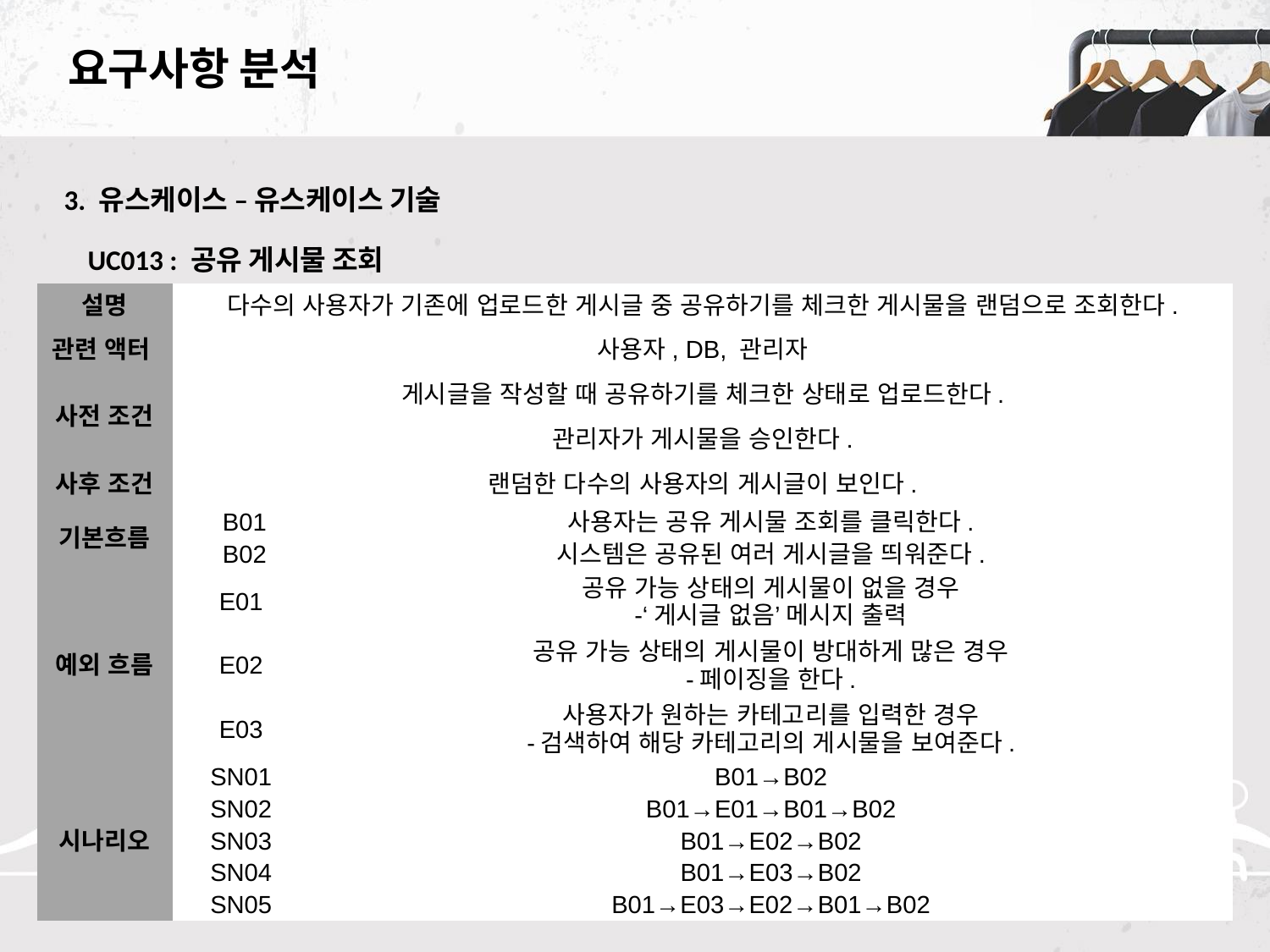

# 요구사항 분석
3. 유스케이스 – 유스케이스 기술
UC013 : 공유 게시물 조회
| 설명 | 다수의 사용자가 기존에 업로드한 게시글 중 공유하기를 체크한 게시물을 랜덤으로 조회한다. |  |
| --- | --- | --- |
| 관련 액터 | 사용자, DB, 관리자 |  |
| 사전 조건 | 게시글을 작성할 때 공유하기를 체크한 상태로 업로드한다. |  |
|  | 관리자가 게시물을 승인한다. |  |
| 사후 조건 | 랜덤한 다수의 사용자의 게시글이 보인다. |  |
| 기본흐름 | B01 | 사용자는 공유 게시물 조회를 클릭한다. |
|  | B02 | 시스템은 공유된 여러 게시글을 띄워준다. |
| 예외 흐름 | E01 | 공유 가능 상태의 게시물이 없을 경우 -‘게시글 없음’ 메시지 출력 |
|  | E02 | 공유 가능 상태의 게시물이 방대하게 많은 경우 -페이징을 한다. |
|  | E03 | 사용자가 원하는 카테고리를 입력한 경우 -검색하여 해당 카테고리의 게시물을 보여준다. |
| 시나리오 | SN01 | B01→B02 |
|  | SN02 | B01→E01→B01→B02 |
|  | SN03 | B01→E02→B02 |
|  | SN04 | B01→E03→B02 |
|  | SN05 | B01→E03→E02→B01→B02 |